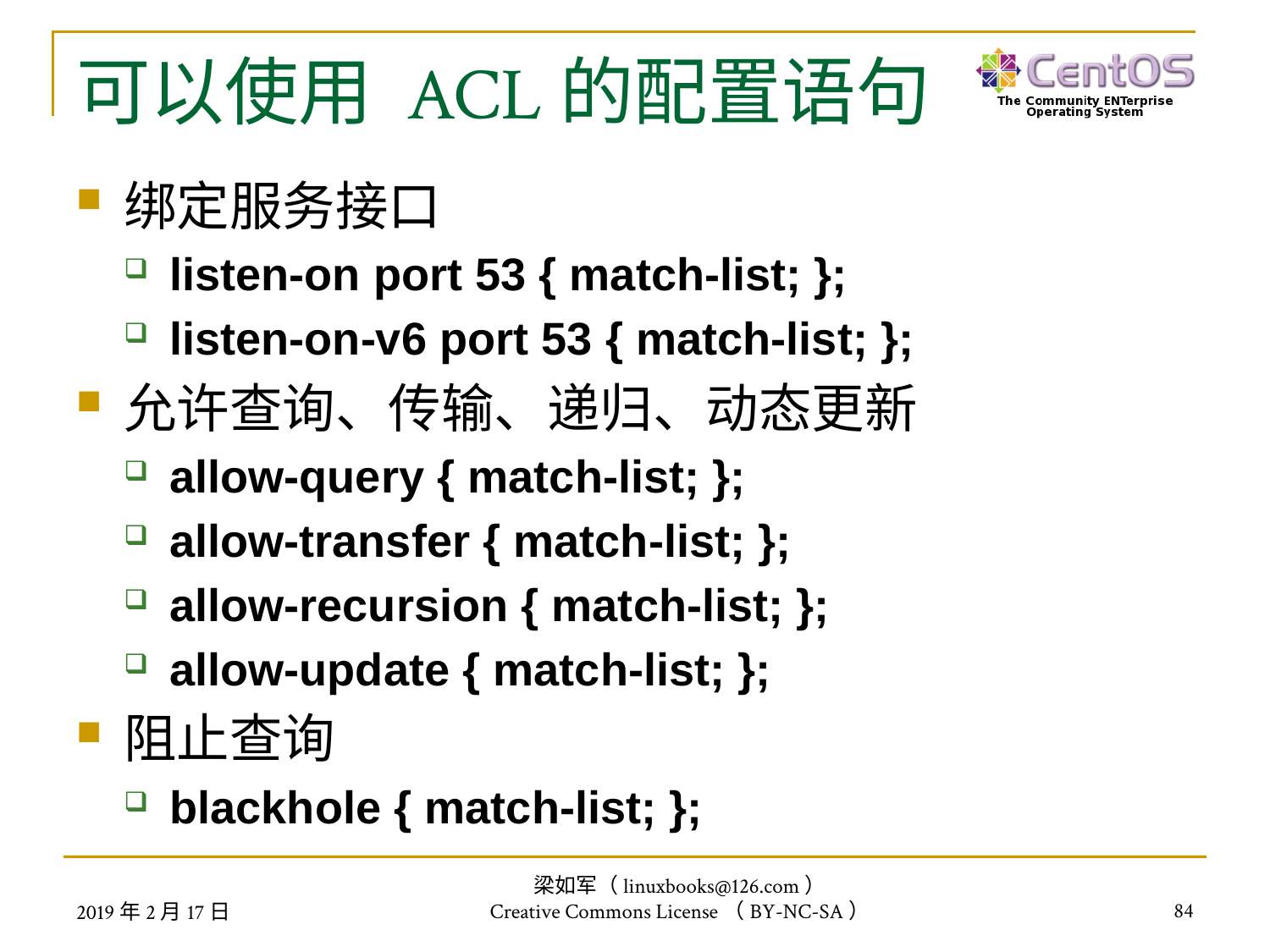

# 可以使用 ACL的配置语句
绑定服务接口
listen-on port 53 { match-list; };
listen-on-v6 port 53 { match-list; };
允许查询、传输、递归、动态更新
allow-query { match-list; };
allow-transfer { match-list; };
allow-recursion { match-list; };
allow-update { match-list; };
阻止查询
blackhole { match-list; };
梁如军（linuxbooks@126.com）
Creative Commons License（BY-NC-SA）
2019年2月17日
84